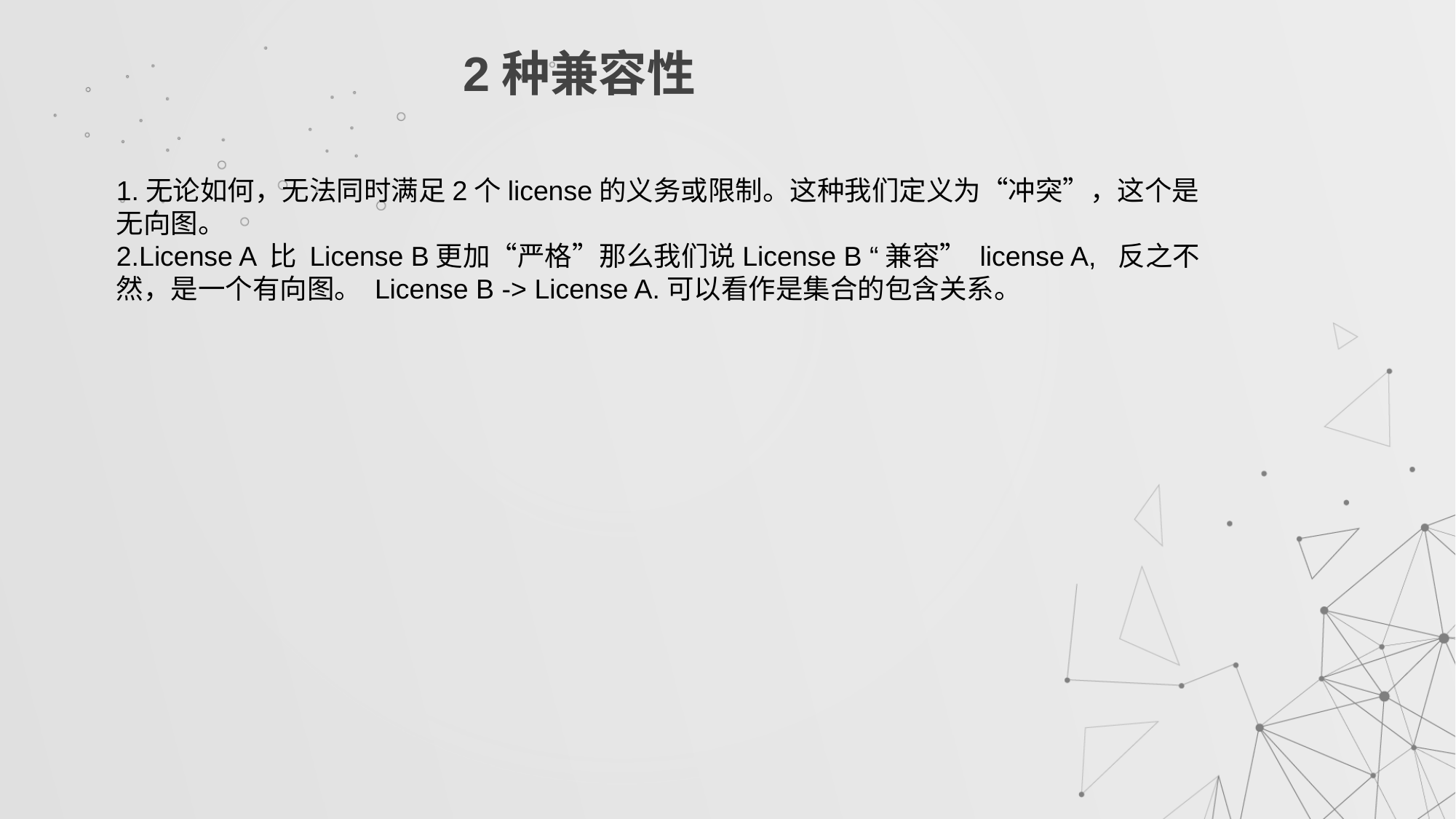

# 2种兼容性
1.无论如何，无法同时满足2个license的义务或限制。这种我们定义为“冲突”，这个是无向图。
2.License A 比 License B更加“严格”那么我们说License B “兼容” license A,  反之不然，是一个有向图。 License B -> License A.可以看作是集合的包含关系。